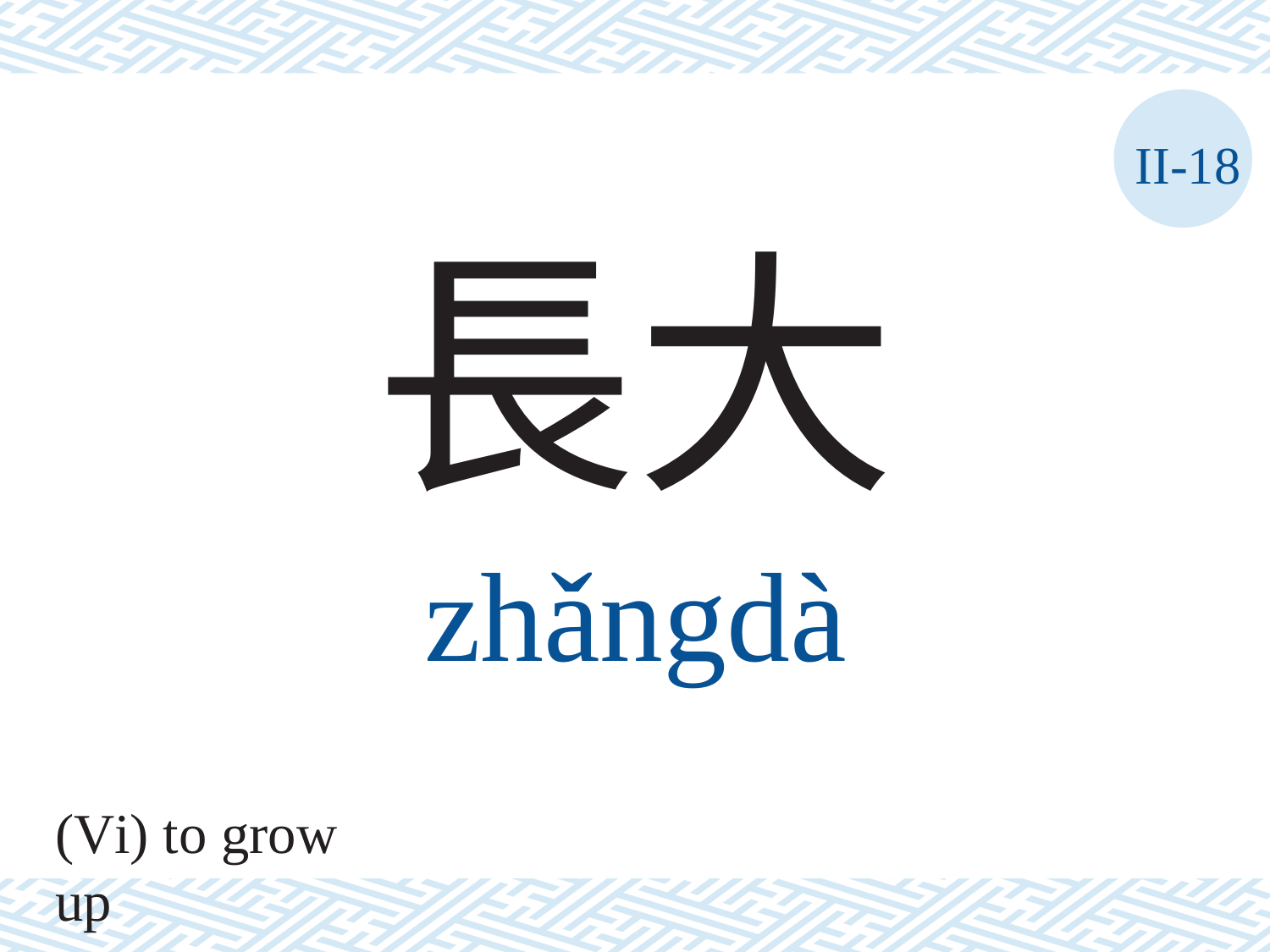

II-18
長大
zhǎngdà
(Vi) to grow up